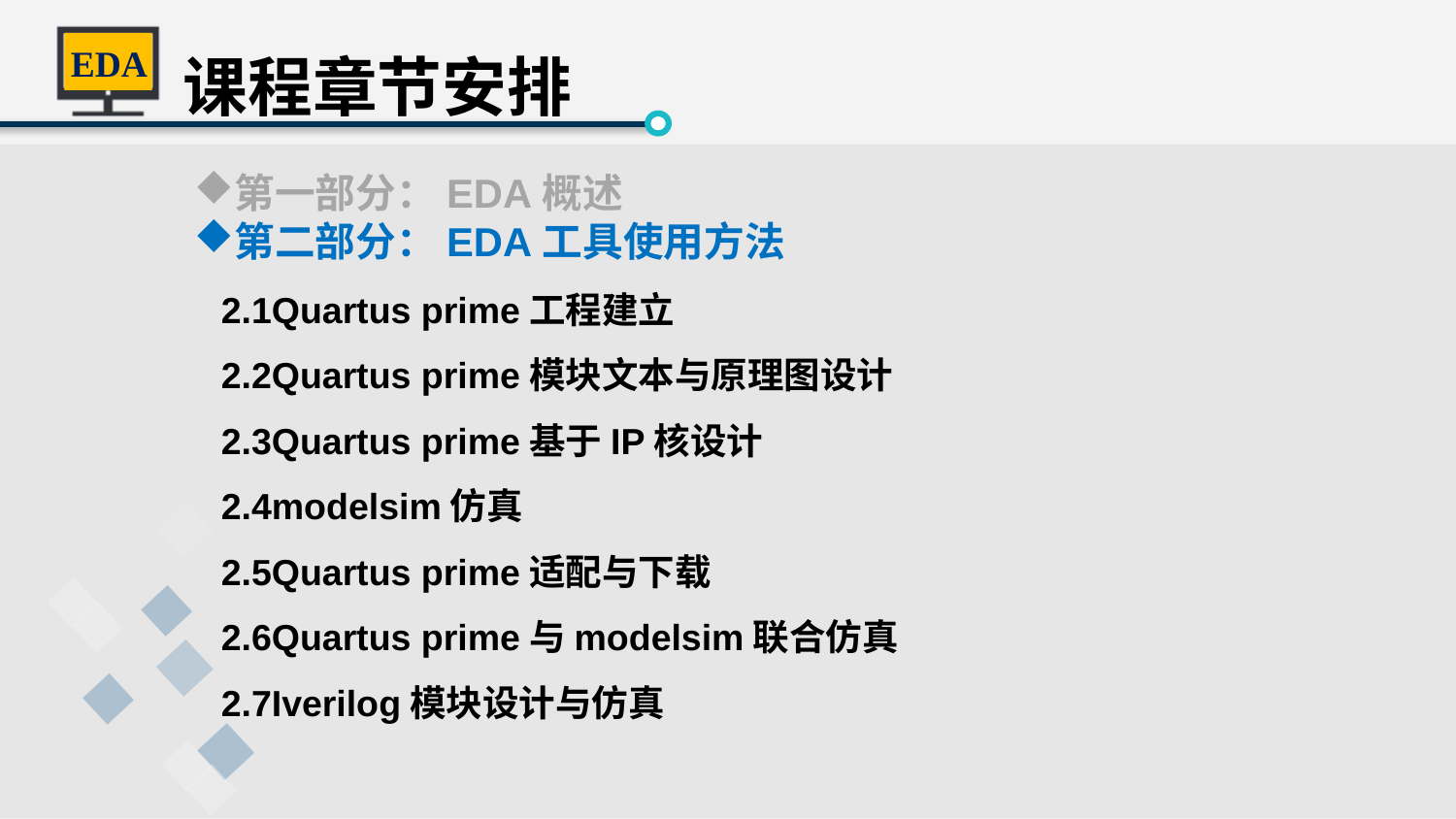

课程章节安排
第一部分：EDA概述
第二部分：EDA工具使用方法
2.1Quartus prime工程建立
2.2Quartus prime模块文本与原理图设计
2.3Quartus prime基于IP核设计
2.4modelsim仿真
2.5Quartus prime适配与下载
2.6Quartus prime与modelsim联合仿真
2.7Iverilog模块设计与仿真